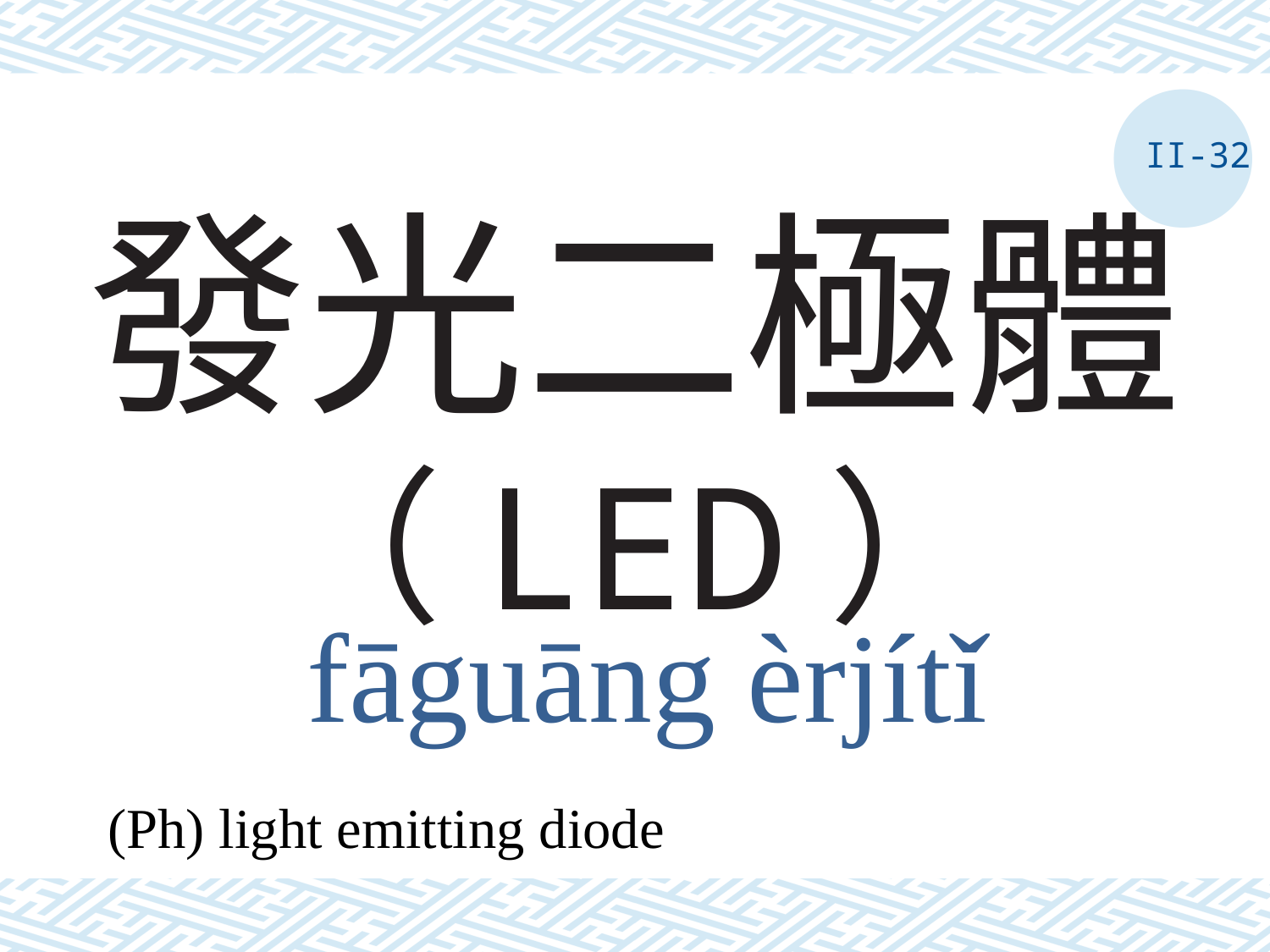

II-32

# 發光二極體（LED）
fāguāng èrjítǐ
(Ph) light emitting diode